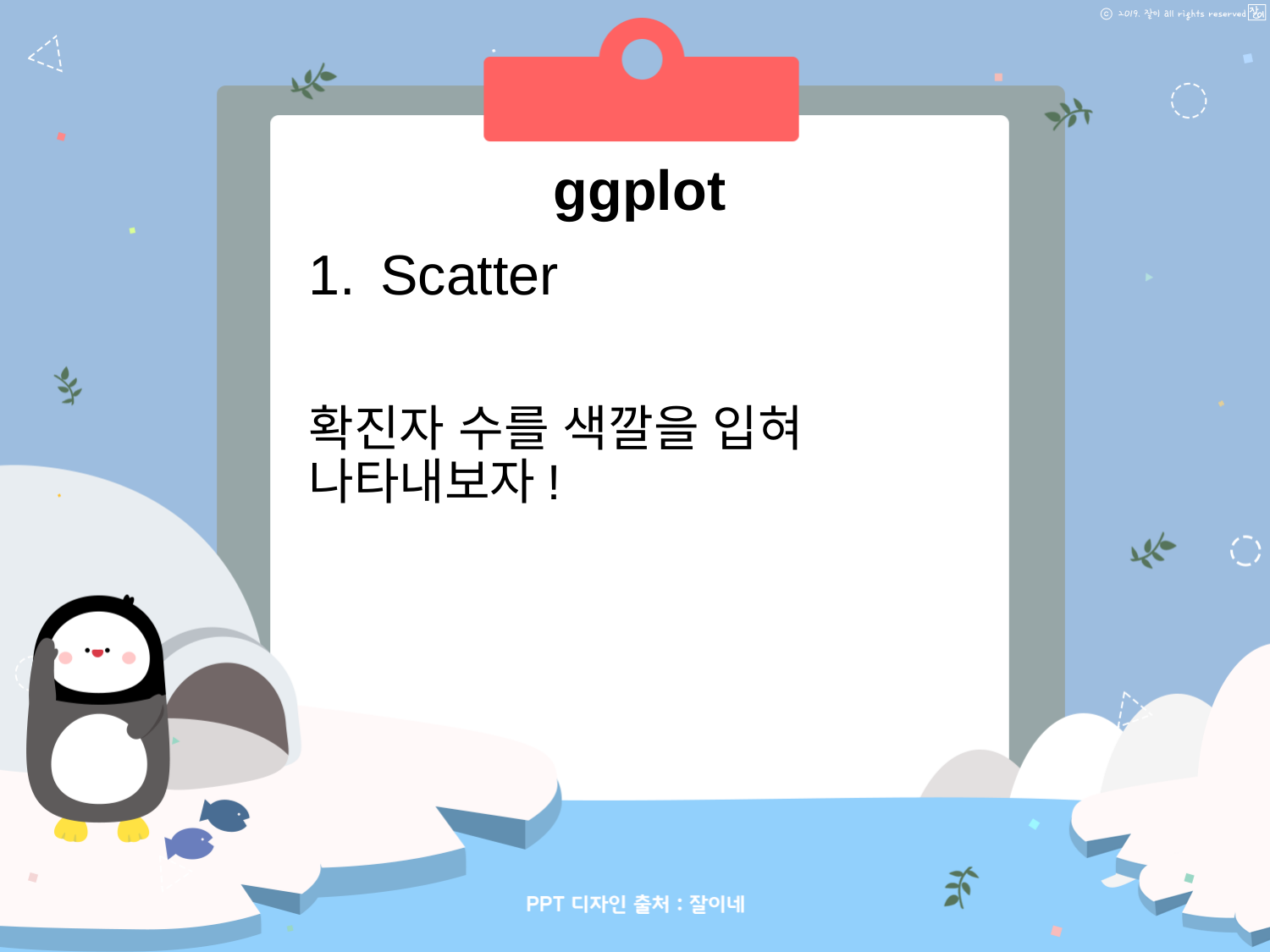

ggplot
Scatter

확진자 수를 색깔을 입혀 나타내보자!